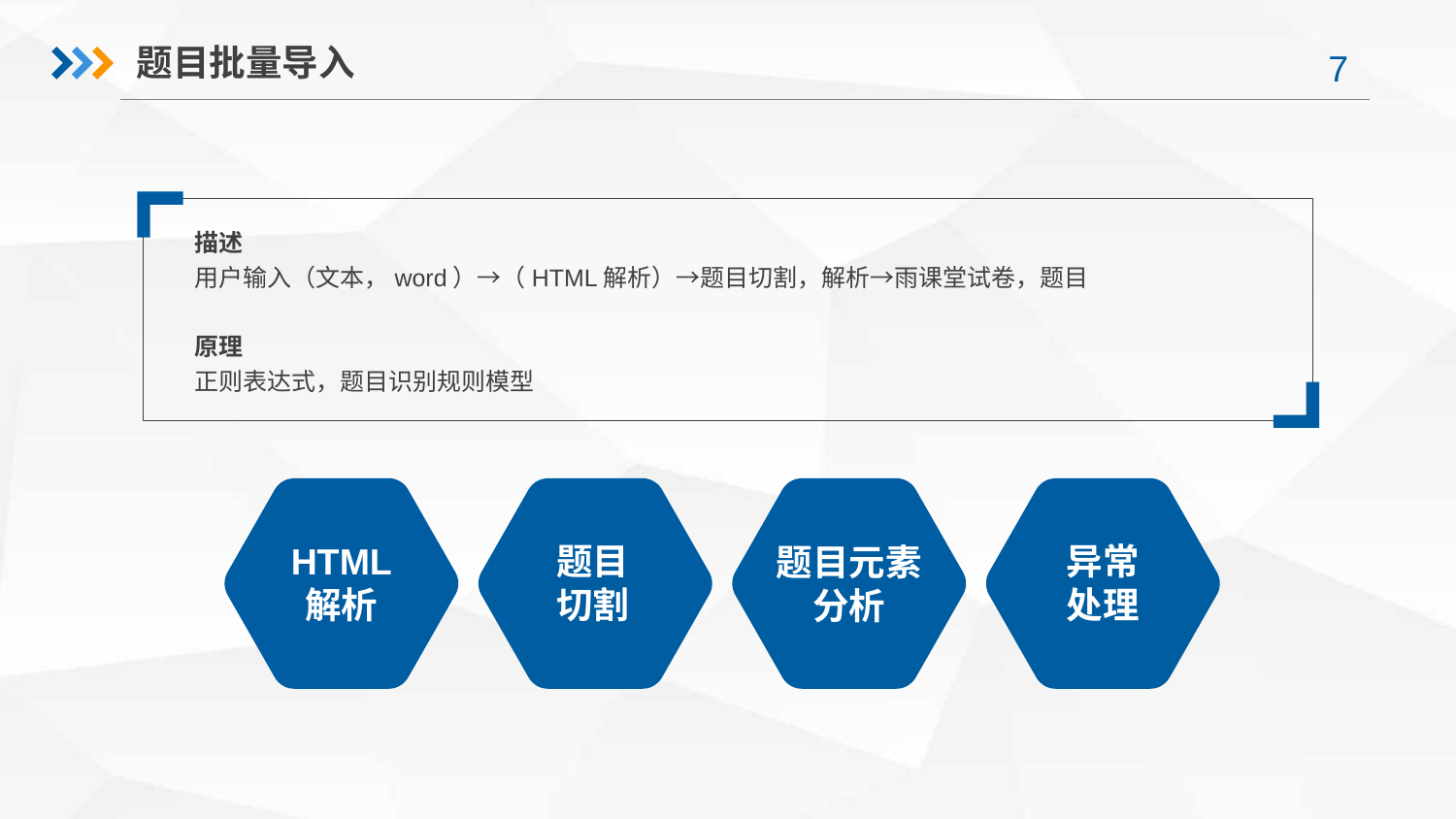

题目批量导入

描述
用户输入（文本，word）→（HTML解析）→题目切割，解析→雨课堂试卷，题目

原理
正则表达式，题目识别规则模型

HTML
解析
题目
切割
异常处理
题目元素分析